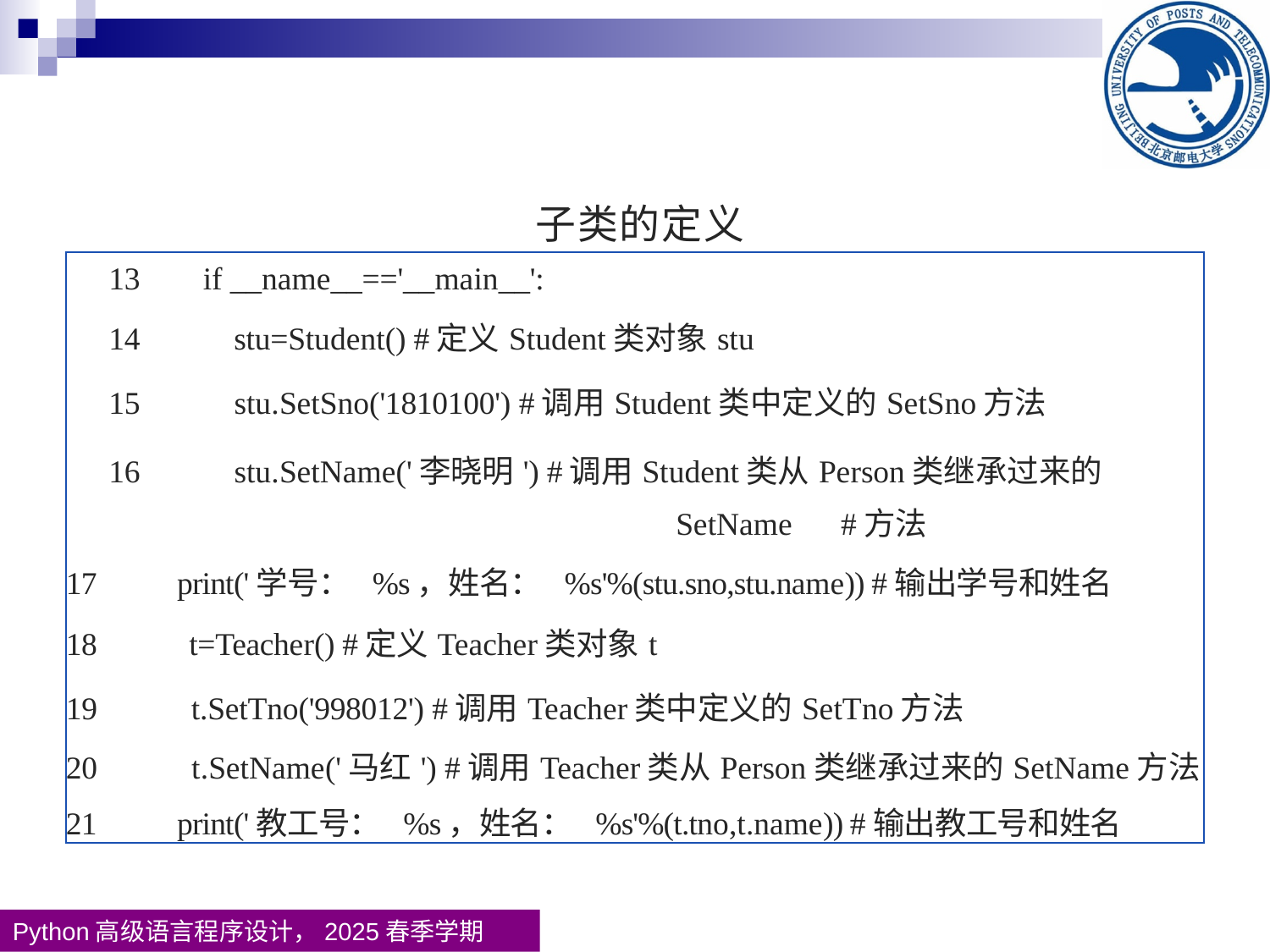

| 子类的定义 |
| --- |
| 13 if \_\_name\_\_=='\_\_main\_\_': 14 stu=Student() #定义Student类对象stu 15 stu.SetSno('1810100') #调用Student类中定义的SetSno方法 16 stu.SetName('李晓明') #调用Student类从Person类继承过来的SetName #方法 17 print('学号： %s，姓名： %s'%(stu.sno,stu.name)) #输出学号和姓名 18 t=Teacher() #定义Teacher类对象t 19 t.SetTno('998012') #调用Teacher类中定义的SetTno方法 20 t.SetName('马红') #调用Teacher类从Person类继承过来的SetName方法 21 print('教工号： %s，姓名： %s'%(t.tno,t.name)) #输出教工号和姓名 |
| --- |